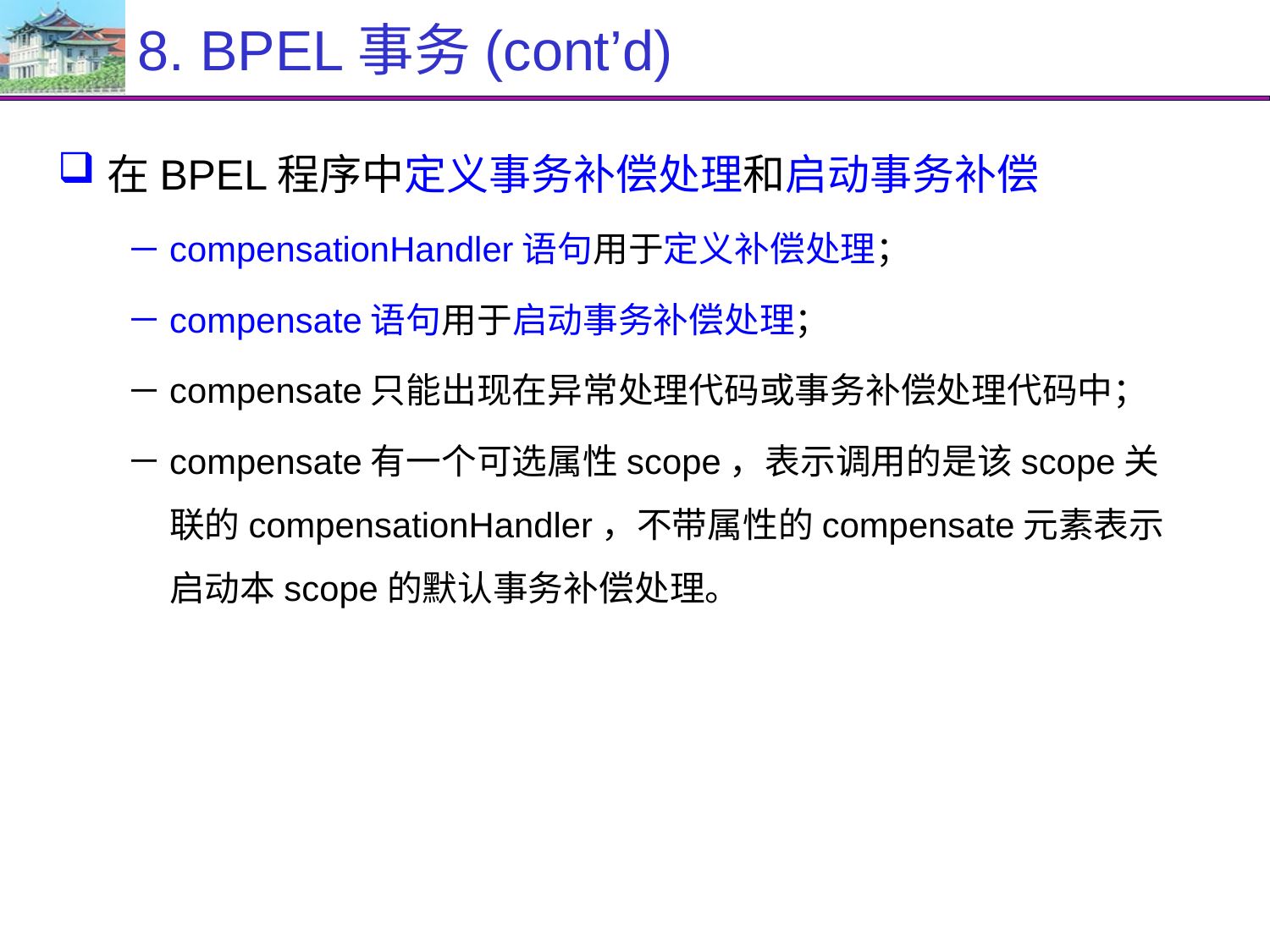

# 8. BPEL事务(cont’d)
在BPEL程序中定义事务补偿处理和启动事务补偿
compensationHandler语句用于定义补偿处理；
compensate语句用于启动事务补偿处理；
compensate只能出现在异常处理代码或事务补偿处理代码中；
compensate有一个可选属性scope，表示调用的是该scope关联的compensationHandler，不带属性的compensate元素表示启动本scope的默认事务补偿处理。